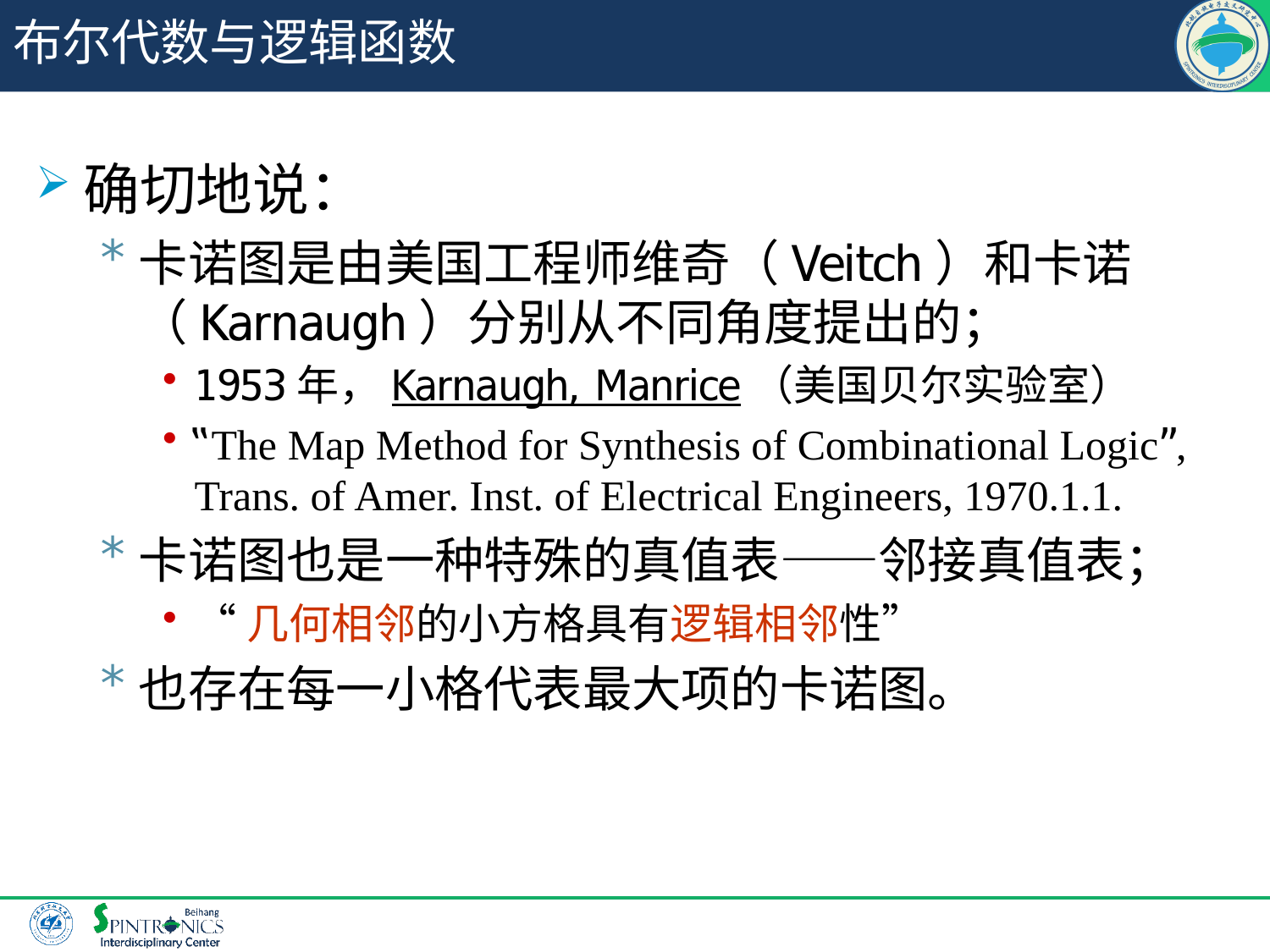

# 布尔代数与逻辑函数
确切地说：
卡诺图是由美国工程师维奇（Veitch）和卡诺（Karnaugh）分别从不同角度提出的；
1953年，Karnaugh, Manrice（美国贝尔实验室）
“The Map Method for Synthesis of Combinational Logic”, Trans. of Amer. Inst. of Electrical Engineers, 1970.1.1.
卡诺图也是一种特殊的真值表——邻接真值表；
“几何相邻的小方格具有逻辑相邻性”
也存在每一小格代表最大项的卡诺图。
70